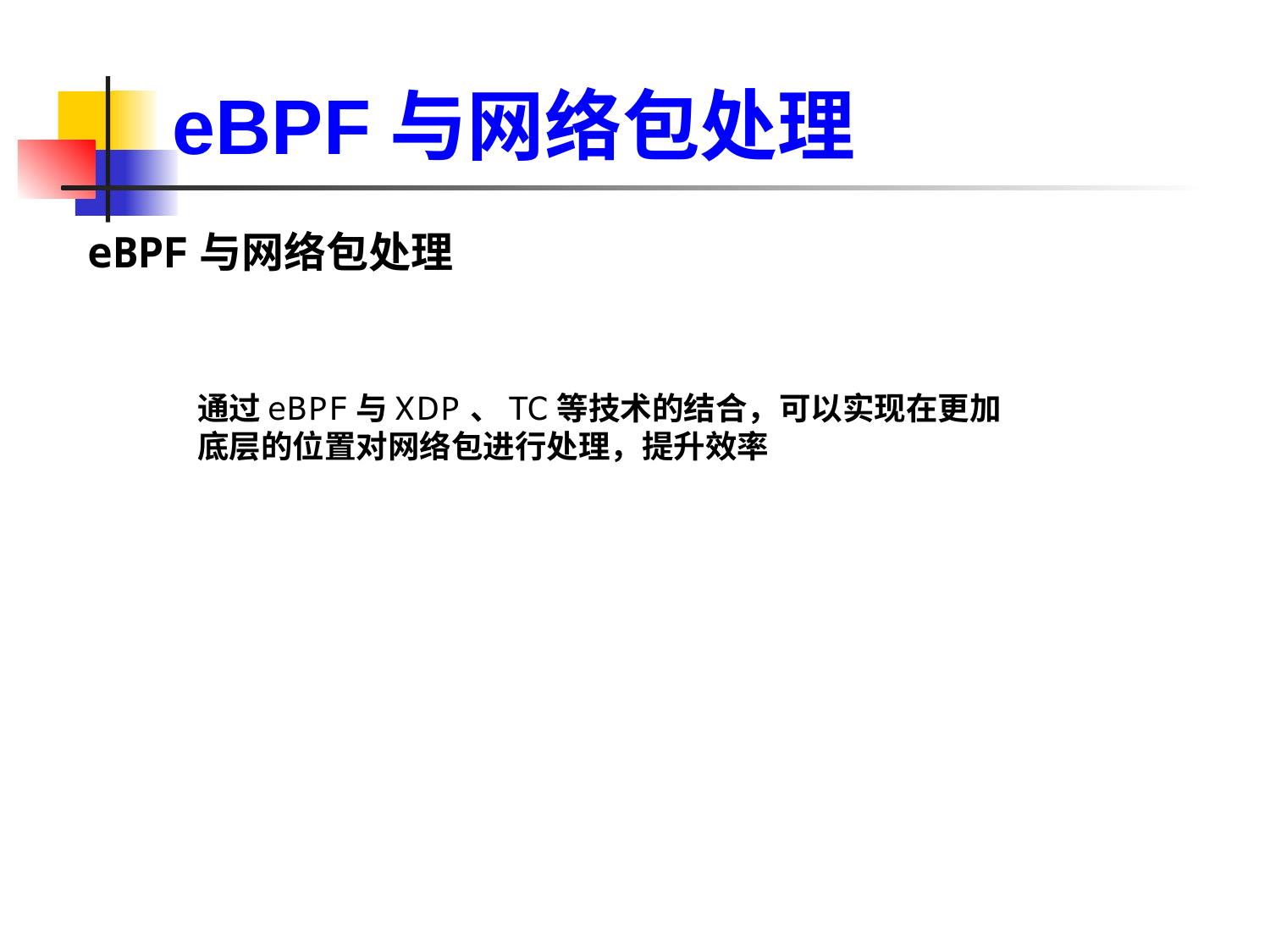

eBPF与网络包处理
eBPF与网络包处理
通过eBPF与XDP、TC等技术的结合，可以实现在更加底层的位置对网络包进行处理，提升效率